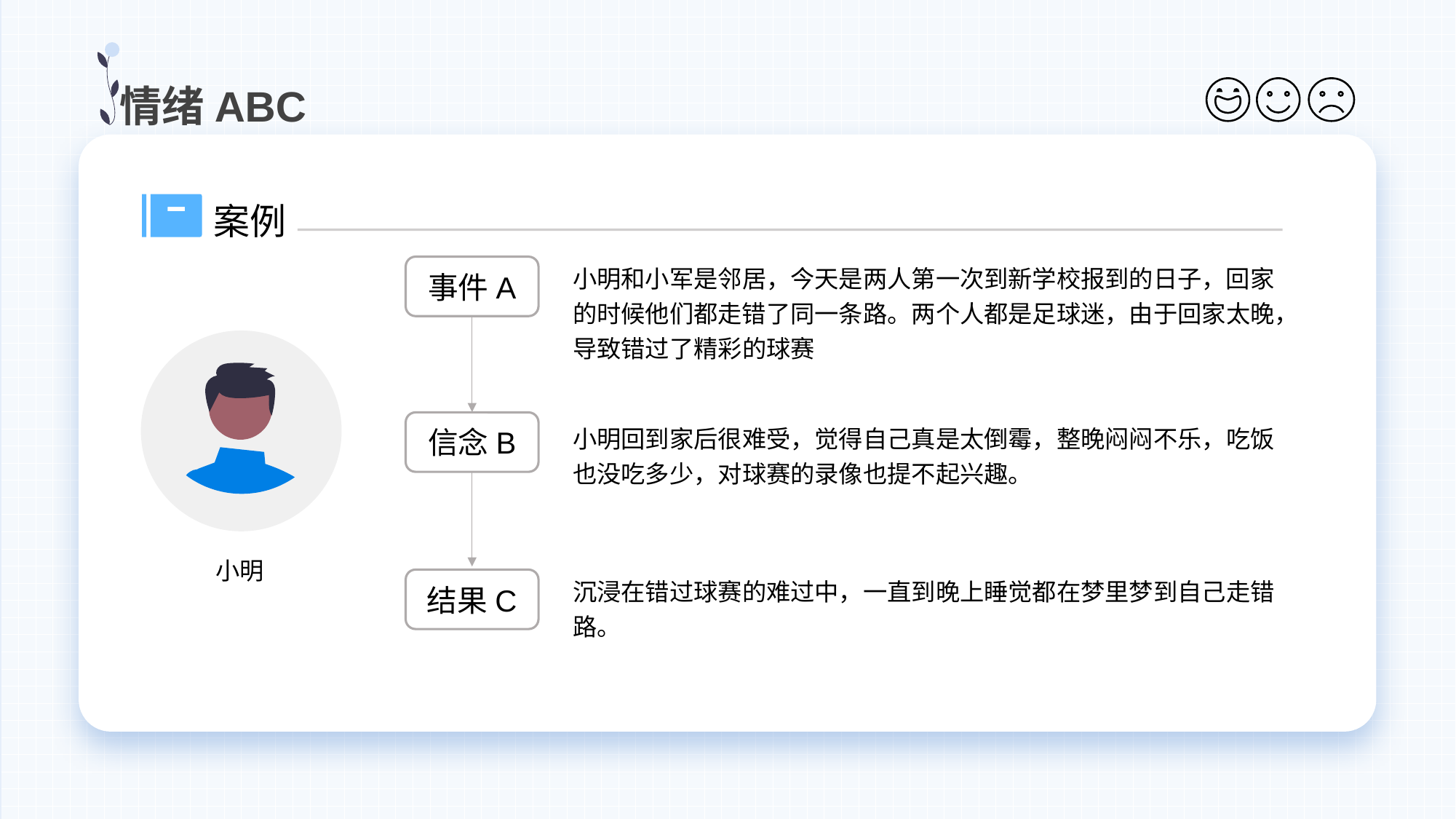

情绪ABC
案例

小明和小军是邻居，今天是两人第一次到新学校报到的日子，回家的时候他们都走错了同一条路。两个人都是足球迷，由于回家太晚，导致错过了精彩的球赛
事件A

信念B
小明回到家后很难受，觉得自己真是太倒霉，整晚闷闷不乐，吃饭也没吃多少，对球赛的录像也提不起兴趣。
小明
沉浸在错过球赛的难过中，一直到晚上睡觉都在梦里梦到自己走错路。
结果C